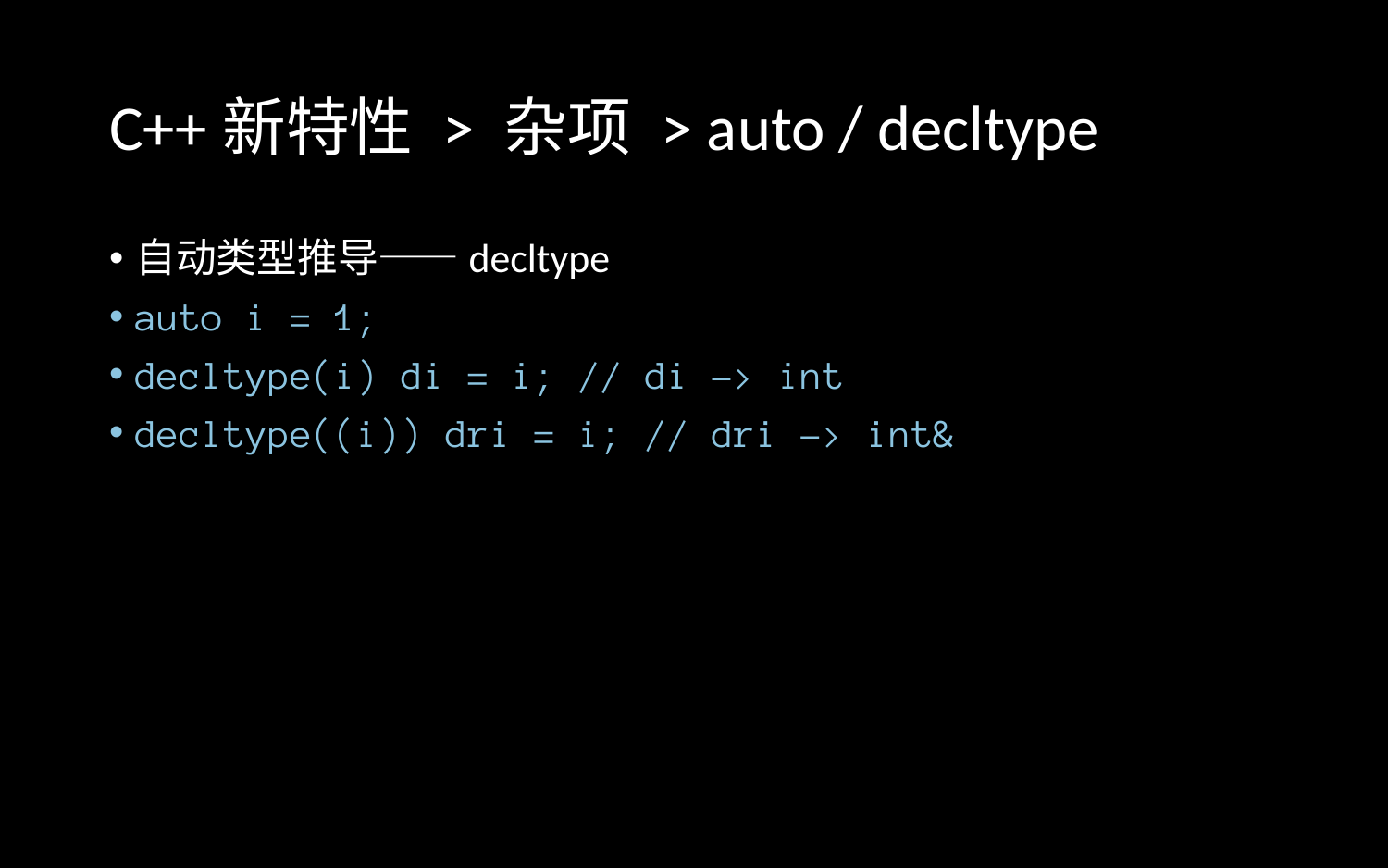

# C++新特性 > 杂项 > auto / decltype
自动类型推导——decltype
auto i = 1;
decltype(i) di = i; // di -> int
decltype((i)) dri = i; // dri -> int&